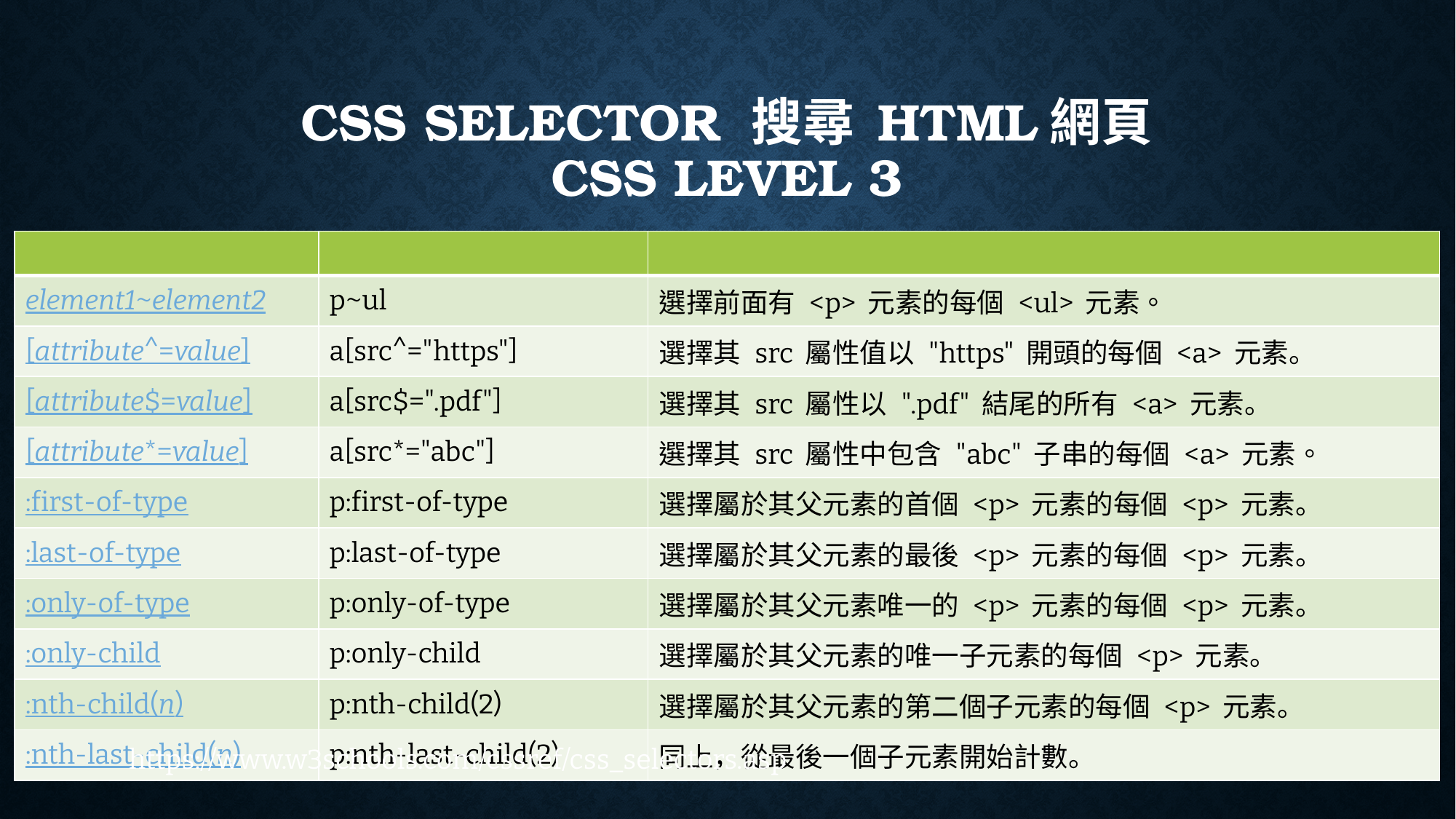

# CSS Selector 搜尋 HTML網頁 CSS LEVEL 3
|  |  |  |
| --- | --- | --- |
| element1~element2 | p~ul | 選擇前面有 <p> 元素的每個 <ul> 元素。 |
| [attribute^=value] | a[src^="https"] | 選擇其 src 屬性值以 "https" 開頭的每個 <a> 元素。 |
| [attribute$=value] | a[src$=".pdf"] | 選擇其 src 屬性以 ".pdf" 結尾的所有 <a> 元素。 |
| [attribute\*=value] | a[src\*="abc"] | 選擇其 src 屬性中包含 "abc" 子串的每個 <a> 元素。 |
| :first-of-type | p:first-of-type | 選擇屬於其父元素的首個 <p> 元素的每個 <p> 元素。 |
| :last-of-type | p:last-of-type | 選擇屬於其父元素的最後 <p> 元素的每個 <p> 元素。 |
| :only-of-type | p:only-of-type | 選擇屬於其父元素唯一的 <p> 元素的每個 <p> 元素。 |
| :only-child | p:only-child | 選擇屬於其父元素的唯一子元素的每個 <p> 元素。 |
| :nth-child(n) | p:nth-child(2) | 選擇屬於其父元素的第二個子元素的每個 <p> 元素。 |
| :nth-last-child(n) | p:nth-last-child(2) | 同上，從最後一個子元素開始計數。 |
https://www.w3schools.com/cssref/css_selectors.asp